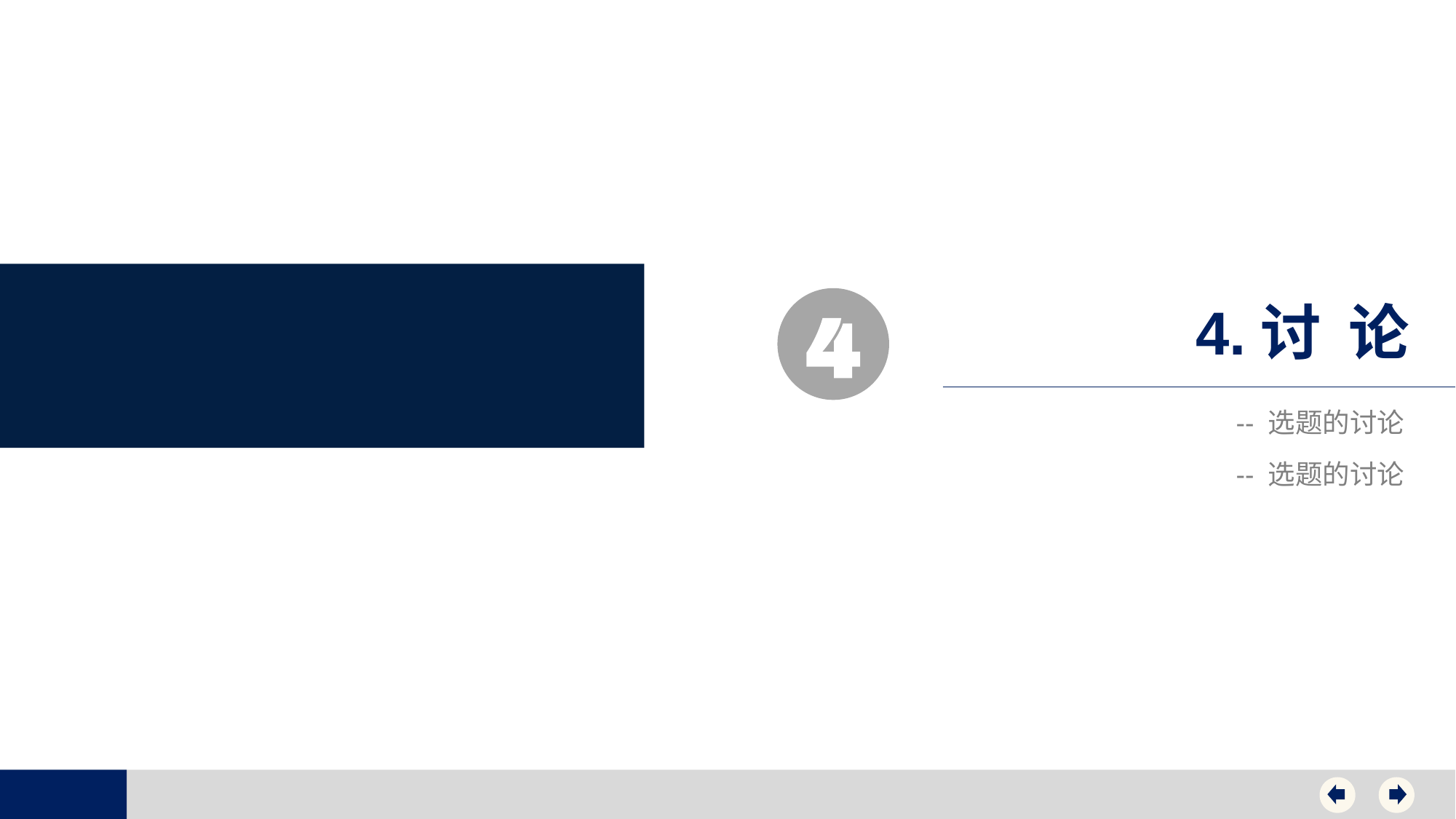

4
4.讨  论
-- 选题的讨论
-- 选题的讨论